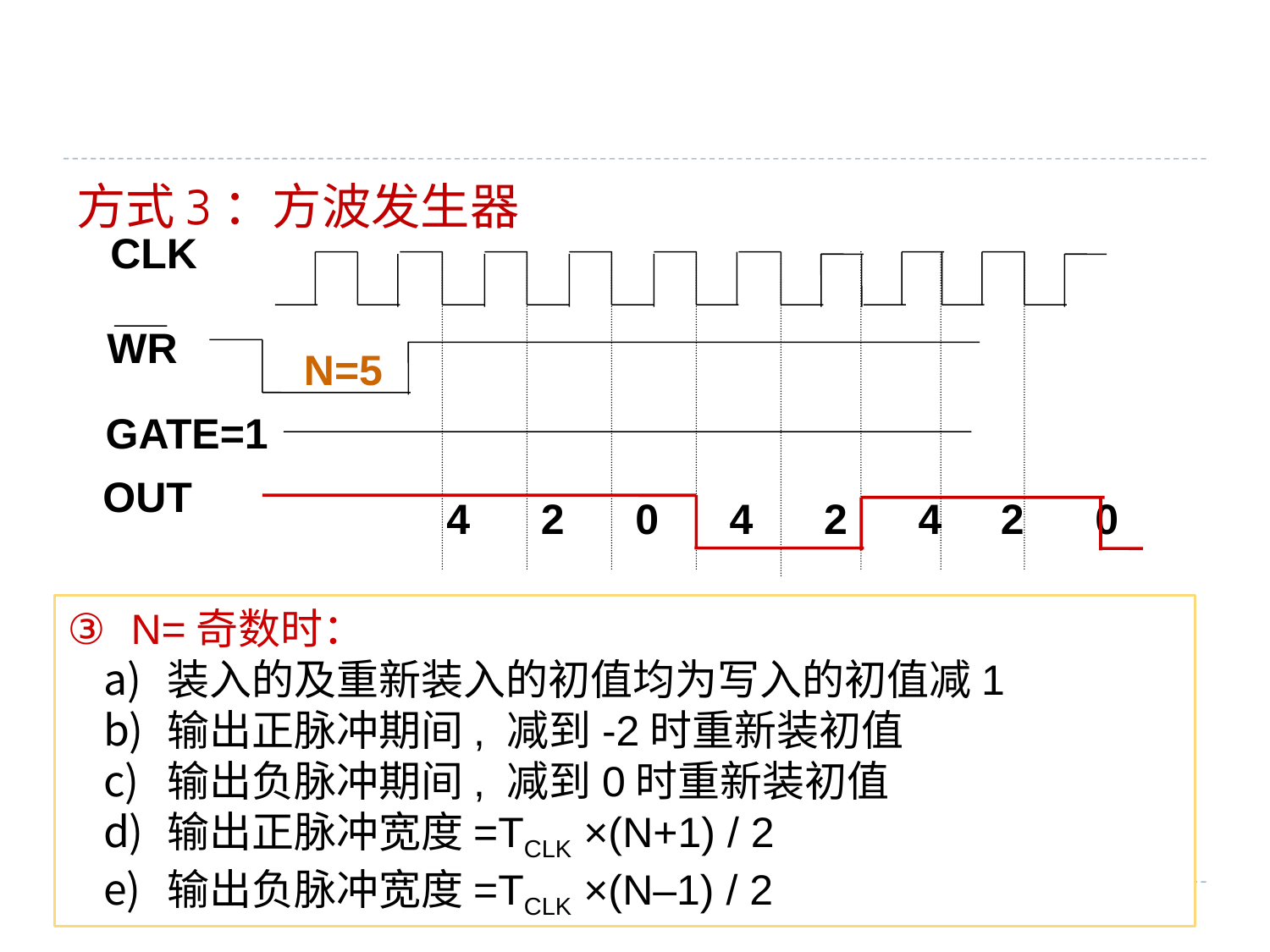

#
方式3：方波发生器
CLK

WR

N=5

GATE=1

OUT
 4      2      0      4      2      4     2      0

N=奇数时：
装入的及重新装入的初值均为写入的初值减1
输出正脉冲期间, 减到-2时重新装初值
输出负脉冲期间, 减到0时重新装初值
输出正脉冲宽度=TCLK ×(N+1) / 2
输出负脉冲宽度=TCLK ×(N–1) / 2